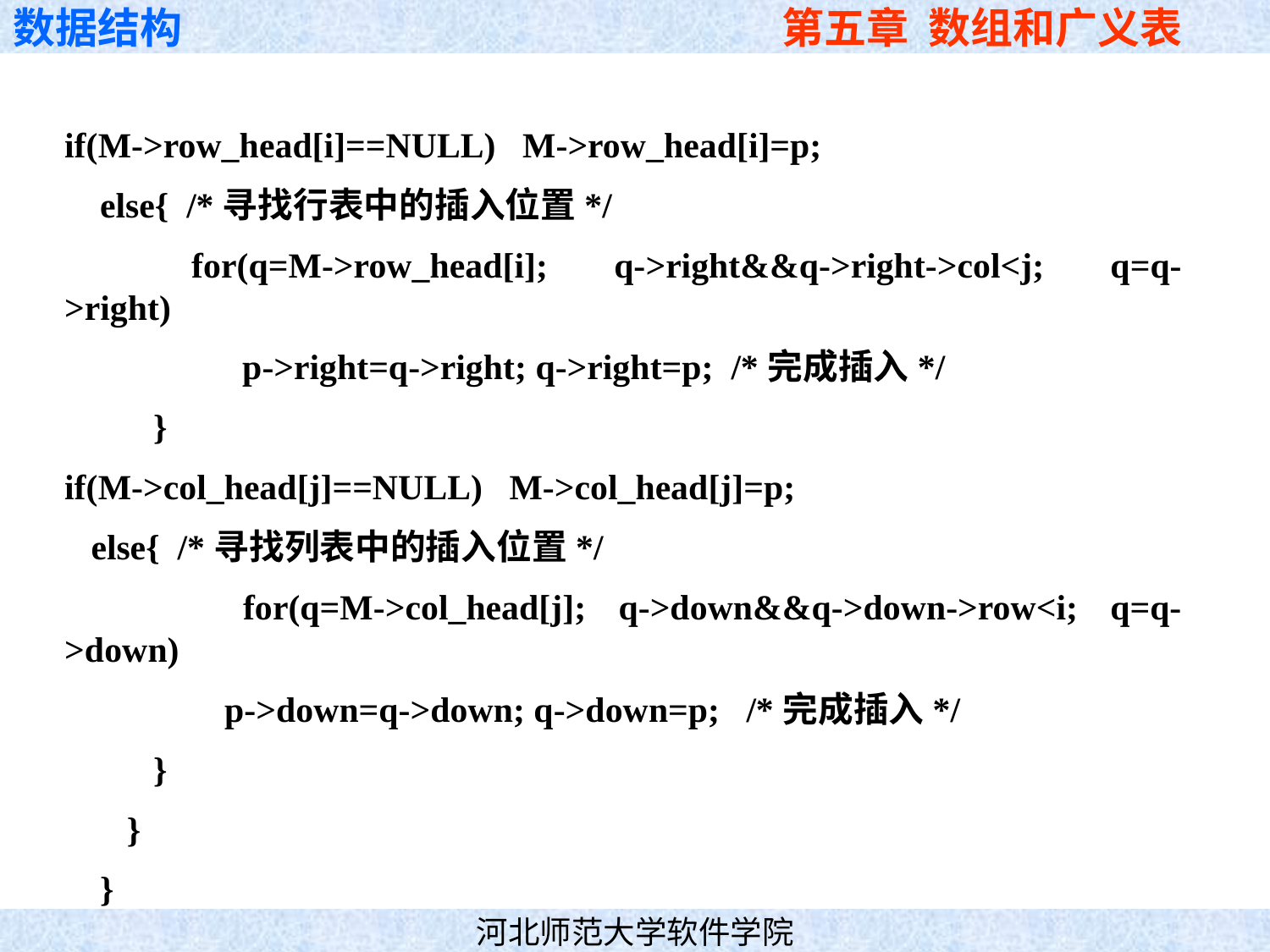

if(M->row_head[i]==NULL)   M->row_head[i]=p;
    else{  /*寻找行表中的插入位置*/
	for(q=M->row_head[i];  q->right&&q->right->col<j;  q=q->right)
                    p->right=q->right; q->right=p;  /*完成插入*/
          }
if(M->col_head[j]==NULL)   M->col_head[j]=p;
   else{  /*寻找列表中的插入位置*/
           for(q=M->col_head[j];  q->down&&q->down->row<i;  q=q->down)
                  p->down=q->down; q->down=p;   /*完成插入*/
          }
       }
    }